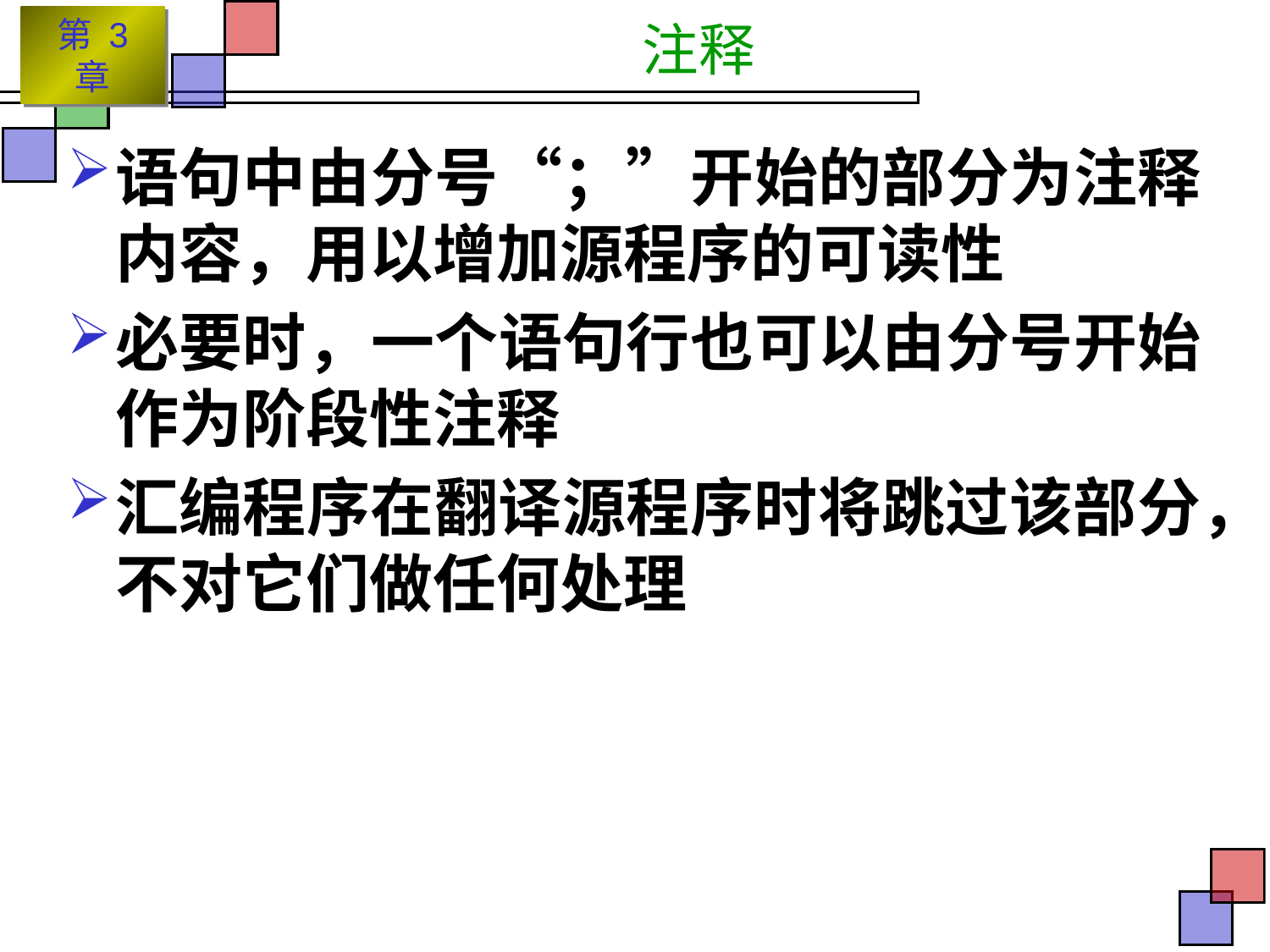

# 注释
语句中由分号“；”开始的部分为注释内容，用以增加源程序的可读性
必要时，一个语句行也可以由分号开始作为阶段性注释
汇编程序在翻译源程序时将跳过该部分，不对它们做任何处理